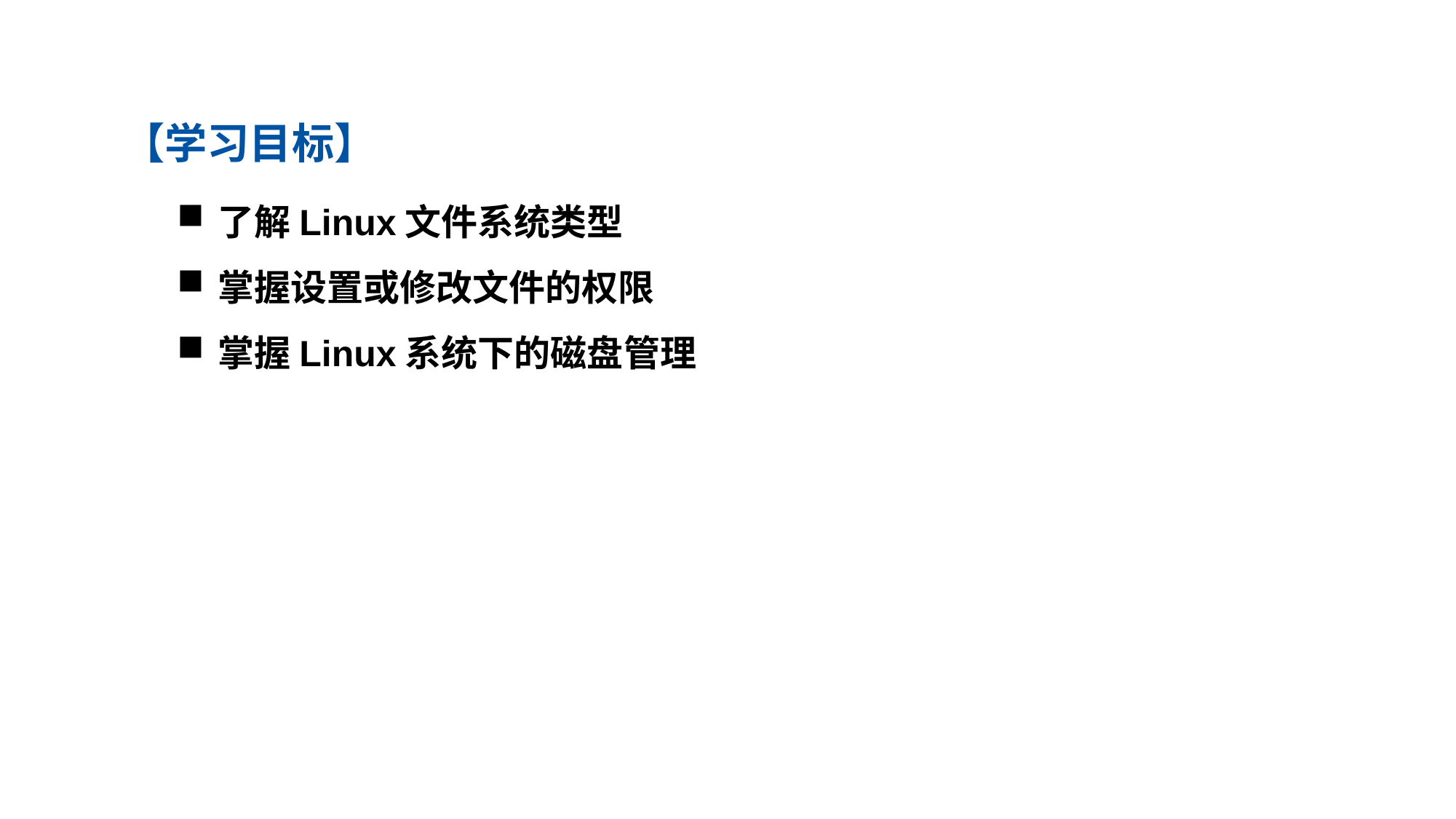

【学习目标】
了解Linux文件系统类型
掌握设置或修改文件的权限
掌握Linux系统下的磁盘管理
3